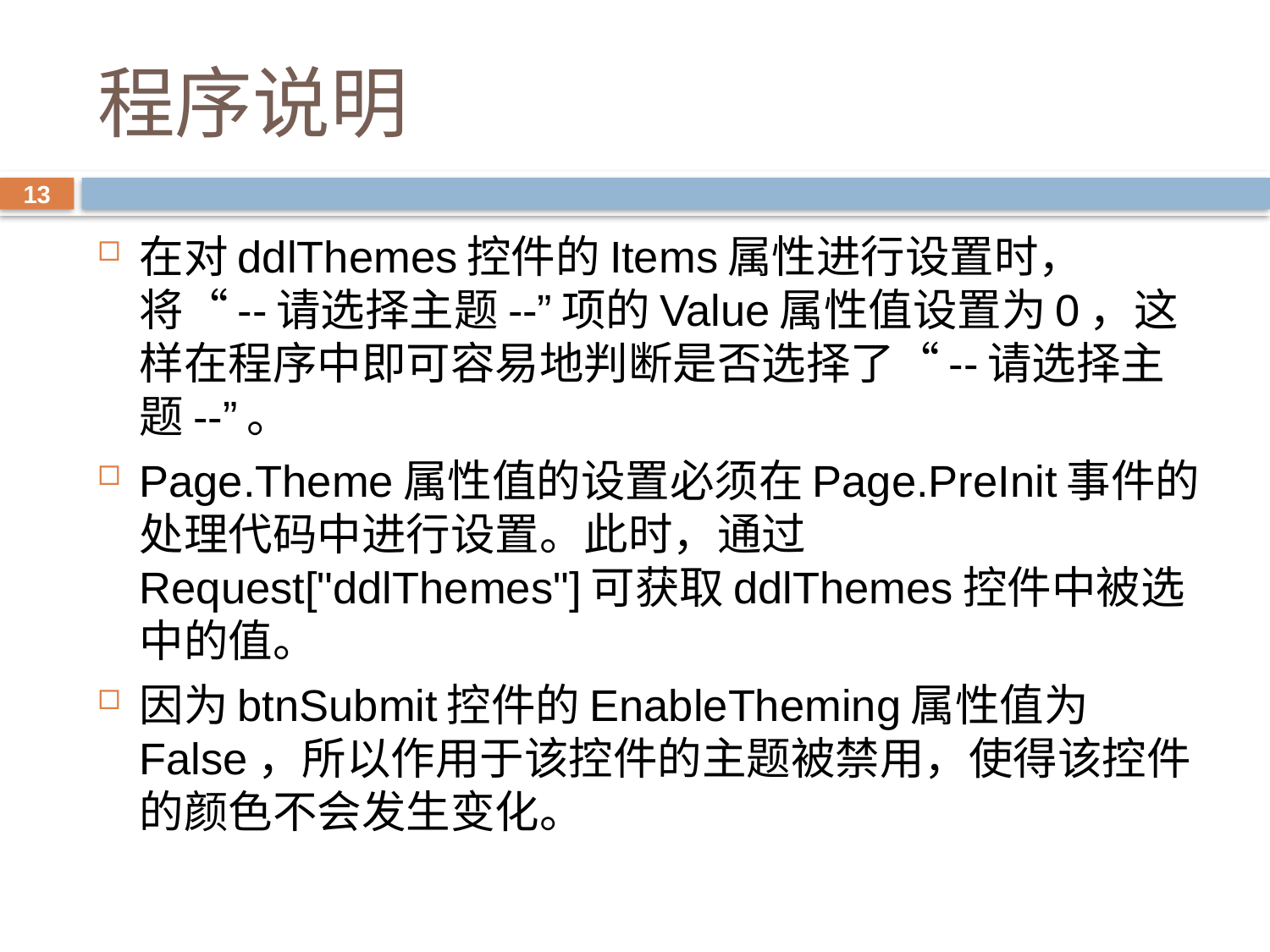

# 程序说明
13
在对ddlThemes控件的Items属性进行设置时，将“--请选择主题--”项的Value属性值设置为0，这样在程序中即可容易地判断是否选择了“--请选择主题--”。
Page.Theme属性值的设置必须在Page.PreInit事件的处理代码中进行设置。此时，通过Request["ddlThemes"]可获取ddlThemes控件中被选中的值。
因为btnSubmit控件的EnableTheming属性值为False，所以作用于该控件的主题被禁用，使得该控件的颜色不会发生变化。